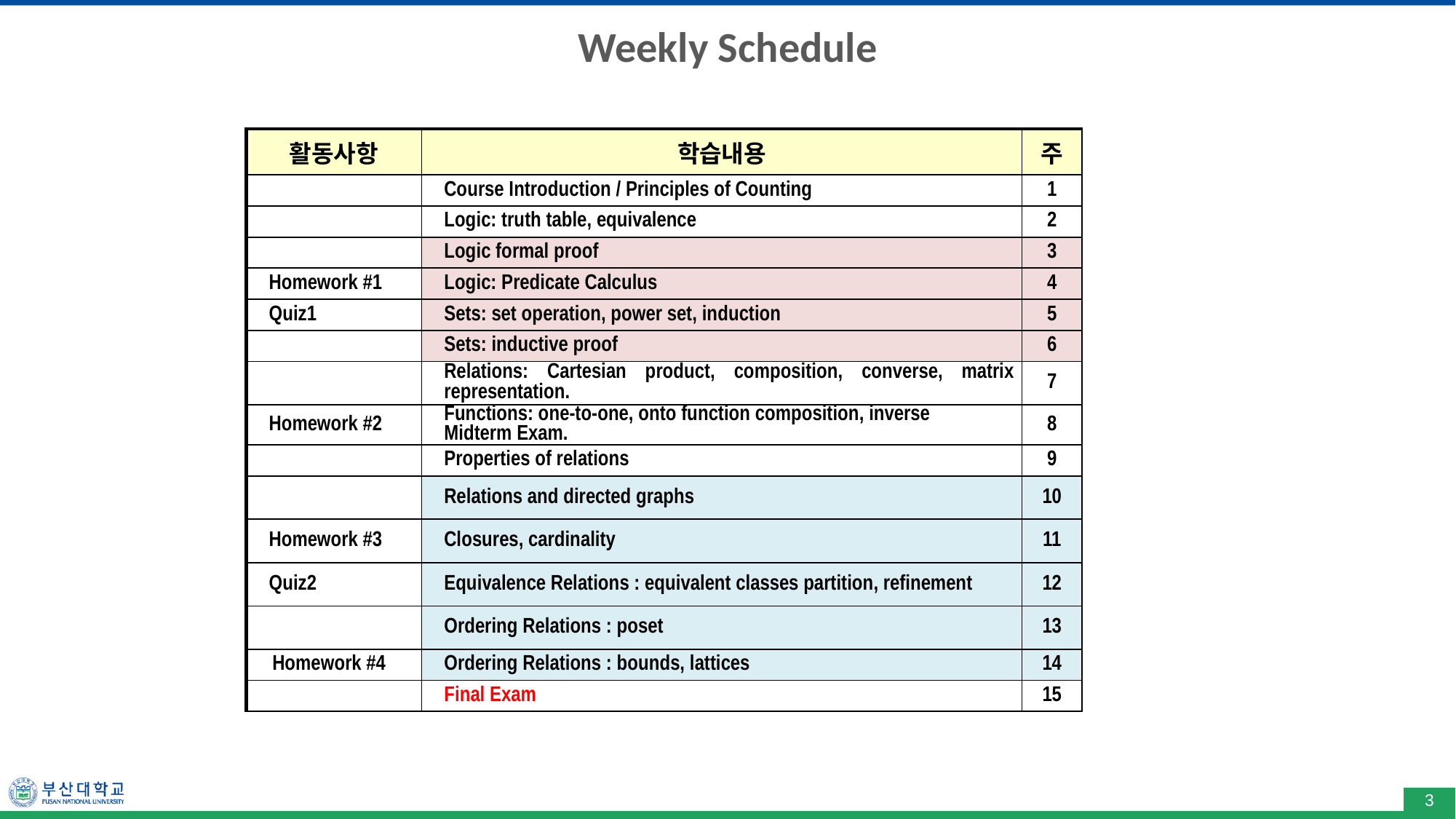

# Weekly Schedule

| 활동사항 | 학습내용 | 주 |
| --- | --- | --- |
|  | Course Introduction / Principles of Counting | 1 |
|  | Logic: truth table, equivalence | 2 |
|  | Logic formal proof | 3 |
| Homework #1 | Logic: Predicate Calculus | 4 |
| Quiz1 | Sets: set operation, power set, induction | 5 |
|  | Sets: inductive proof | 6 |
|  | Relations: Cartesian product, composition, converse, matrix representation. | 7 |
| Homework #2 | Functions: one-to-one, onto function composition, inverse Midterm Exam. | 8 |
|  | Properties of relations | 9 |
|  | Relations and directed graphs | 10 |
| Homework #3 | Closures, cardinality | 11 |
| Quiz2 | Equivalence Relations : equivalent classes partition, refinement | 12 |
|  | Ordering Relations : poset | 13 |
| Homework #4 | Ordering Relations : bounds, lattices | 14 |
|  | Final Exam | 15 |
3